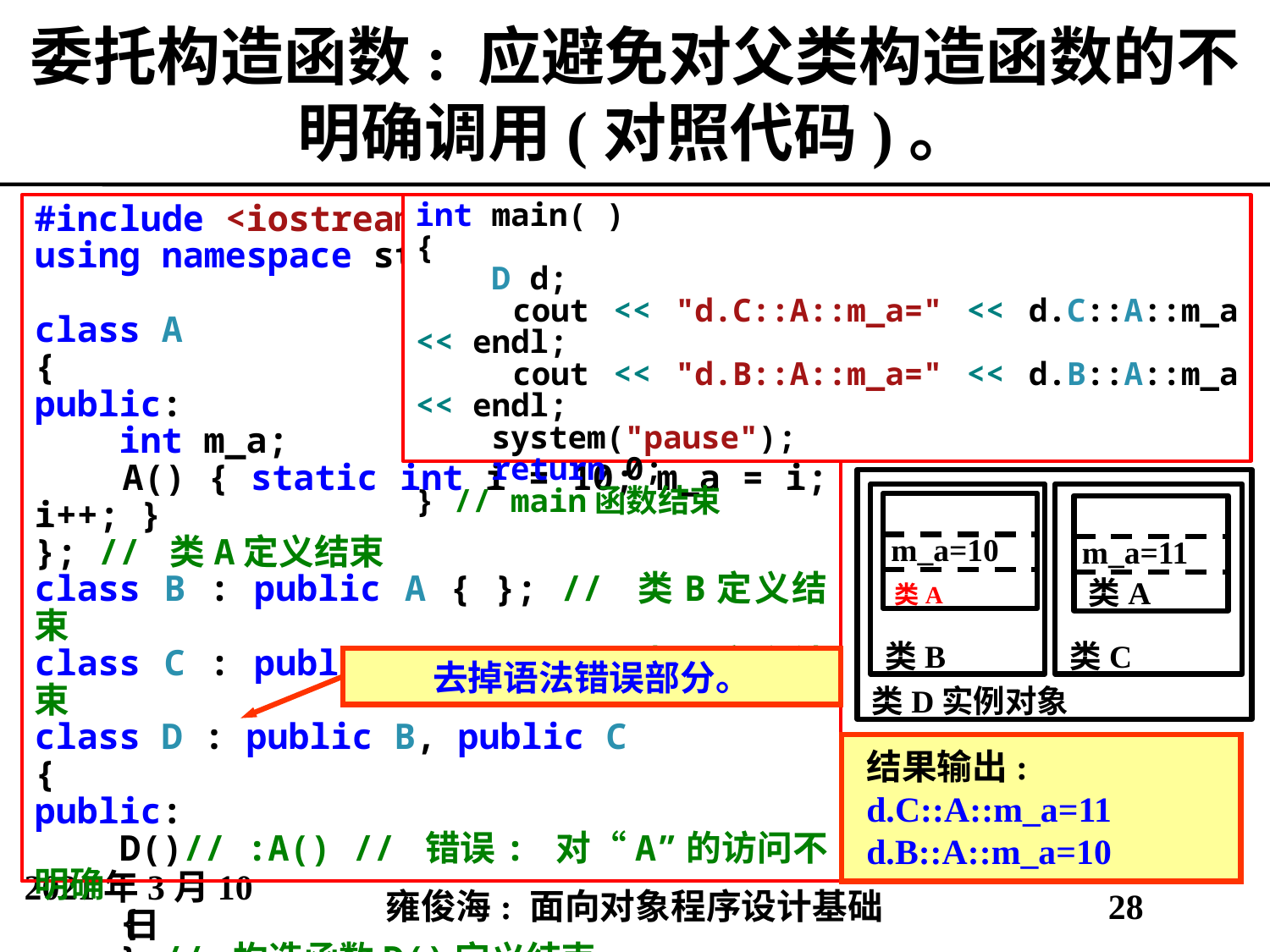

# 委托构造函数: 应避免对父类构造函数的不明确调用(对照代码)。

#include <iostream>
using namespace std;

class A
{
public:
    int m_a;
    A() { static int i = 10; m_a = i; i++; }
}; // 类A定义结束
class B : public A { }; // 类B定义结束
class C : public A { }; // 类C定义结束
class D : public B, public C
{
public:
    D()// :A() // 错误: 对“A”的访问不明确
    {
    } // 构造函数D()定义结束
}; // 类D定义结束
int main( )
{
    D d;
    cout << "d.C::A::m_a=" << d.C::A::m_a << endl;
    cout << "d.B::A::m_a=" << d.B::A::m_a << endl;
    system("pause");
    return 0;
} // main函数结束
 类D实例对象
 类B
 m_a=10
 类A
 类C
 m_a=11
 类A
去掉语法错误部分。
结果输出:
d.C::A::m_a=11
d.B::A::m_a=10
2021年3月10日
雍俊海: 面向对象程序设计基础
28